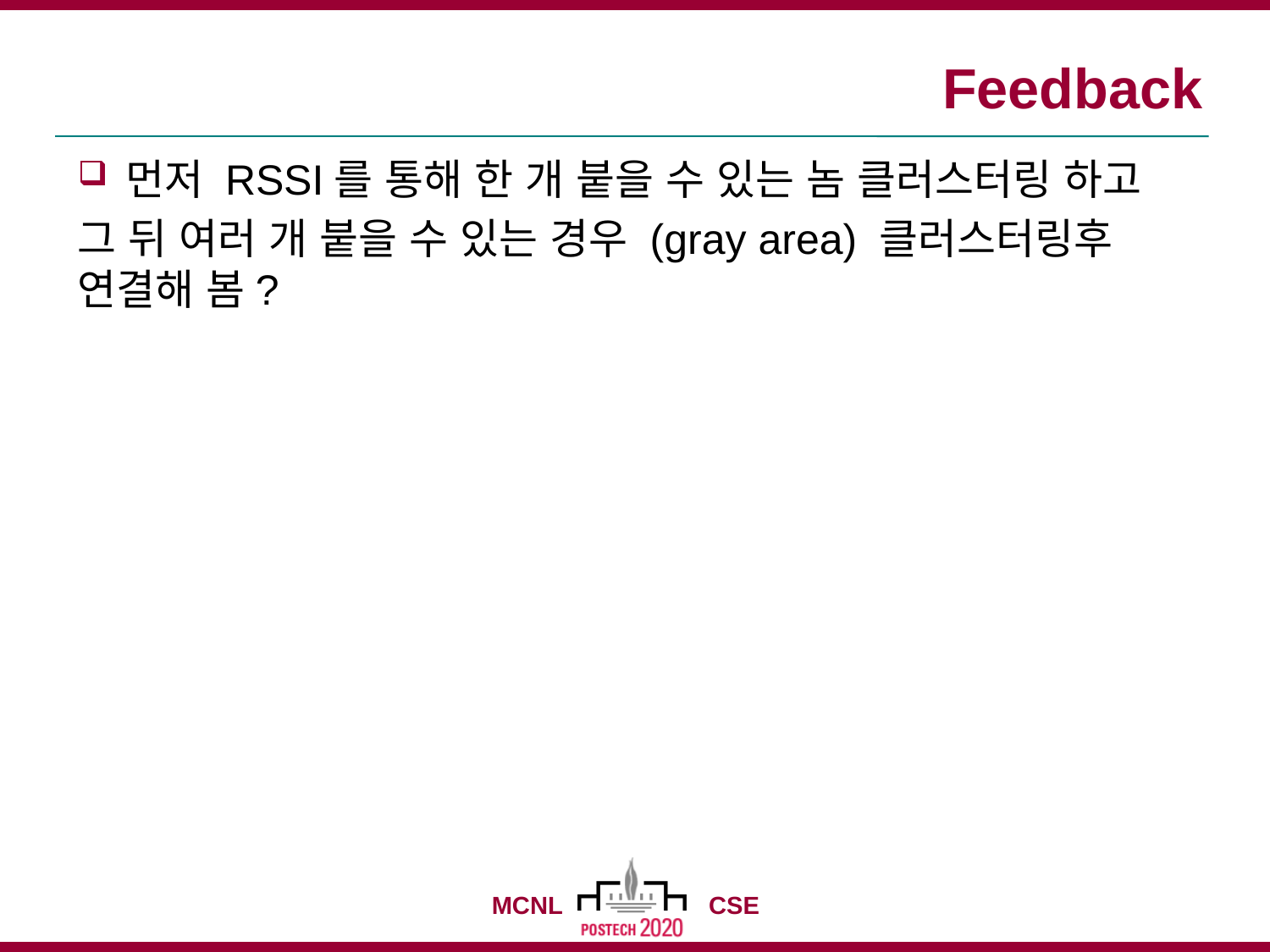

# Feedback
먼저 RSSI를 통해 한 개 붙을 수 있는 놈 클러스터링 하고
그 뒤 여러 개 붙을 수 있는 경우 (gray area) 클러스터링후 연결해 봄?